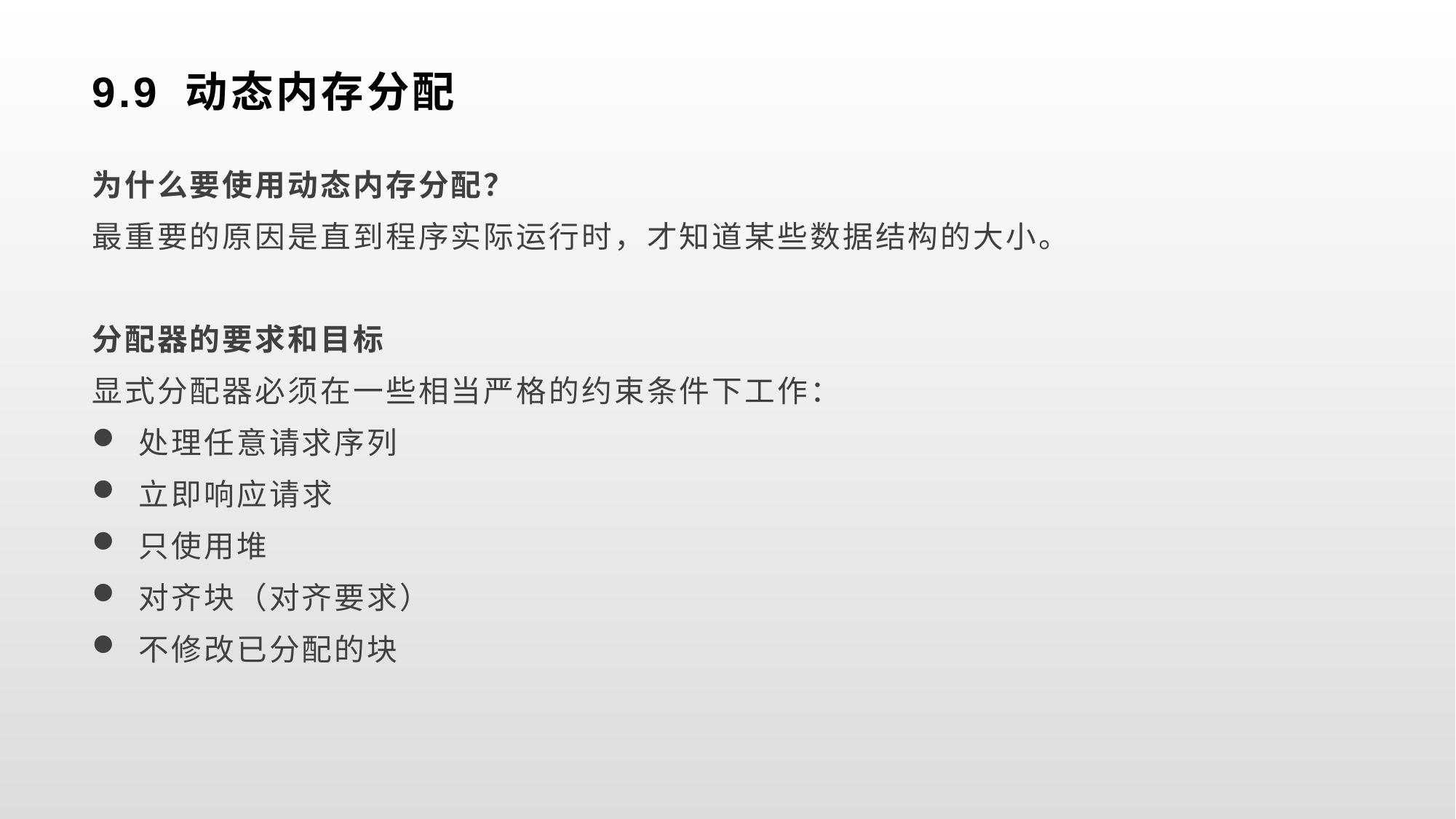

# 9.9 动态内存分配
为什么要使用动态内存分配？
最重要的原因是直到程序实际运行时，才知道某些数据结构的大小。

分配器的要求和目标
显式分配器必须在一些相当严格的约束条件下工作：
 处理任意请求序列
 立即响应请求
 只使用堆
 对齐块（对齐要求）
 不修改已分配的块